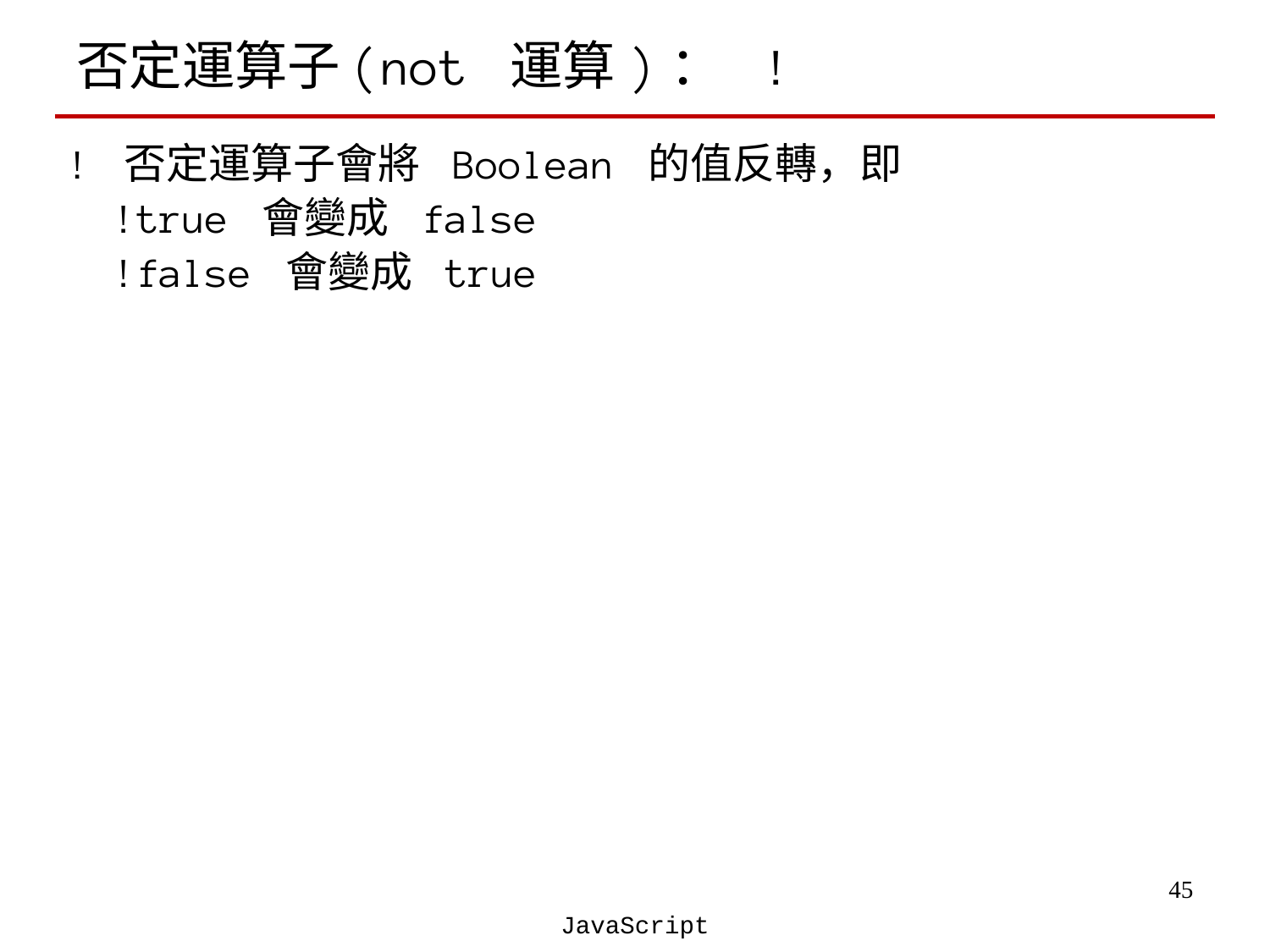

# 否定運算子(not 運算)： !
! 否定運算子會將 Boolean 的值反轉，即
  !true 會變成 false
  !false 會變成 true
45
JavaScript